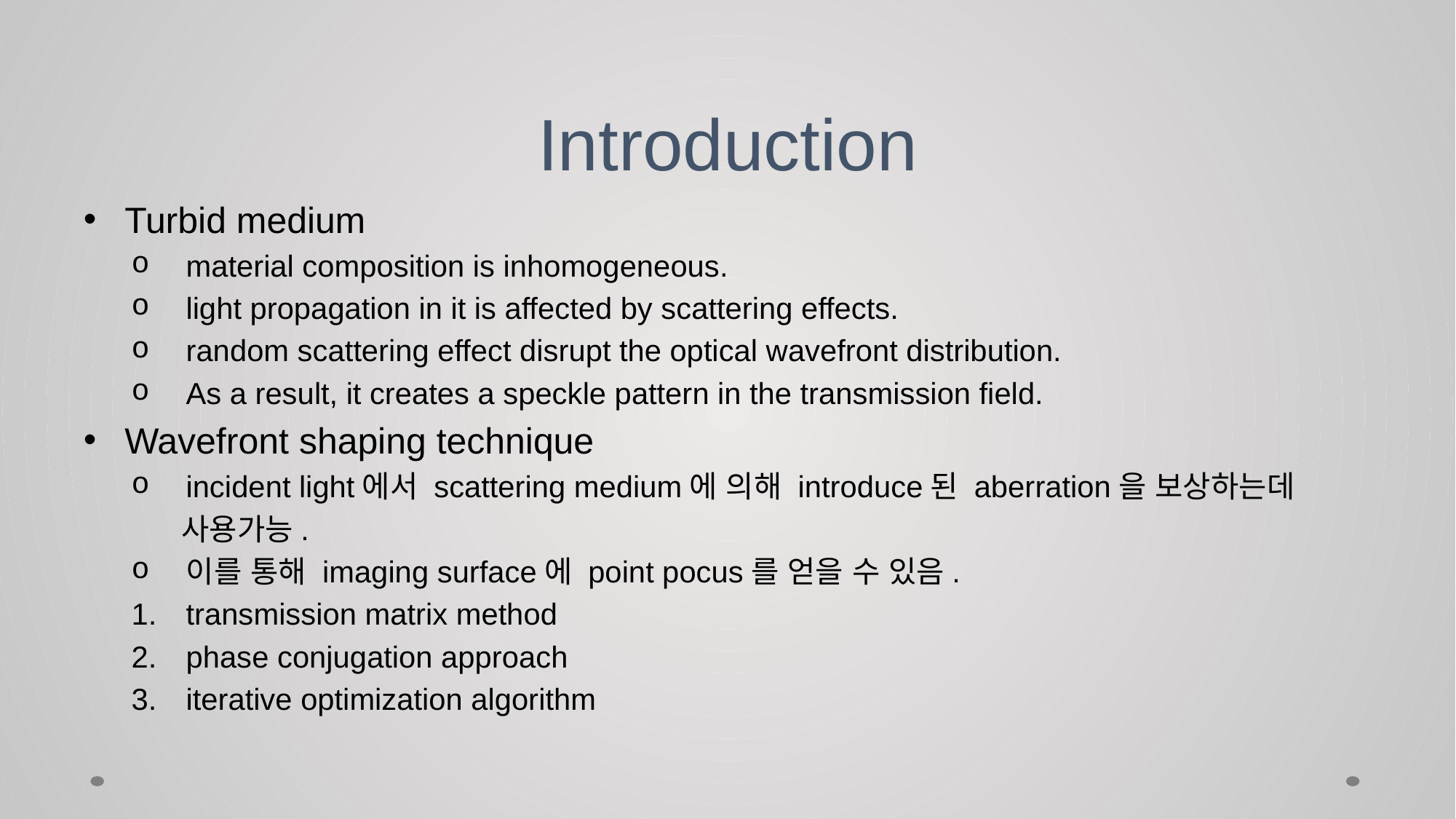

# Introduction
Turbid medium
material composition is inhomogeneous.
light propagation in it is affected by scattering effects.
random scattering effect disrupt the optical wavefront distribution.
As a result, it creates a speckle pattern in the transmission field.
Wavefront shaping technique
incident light에서 scattering medium에 의해 introduce된 aberration을 보상하는데
     사용가능.
이를 통해 imaging surface에 point pocus를 얻을 수 있음.
transmission matrix method
phase conjugation approach
iterative optimization algorithm